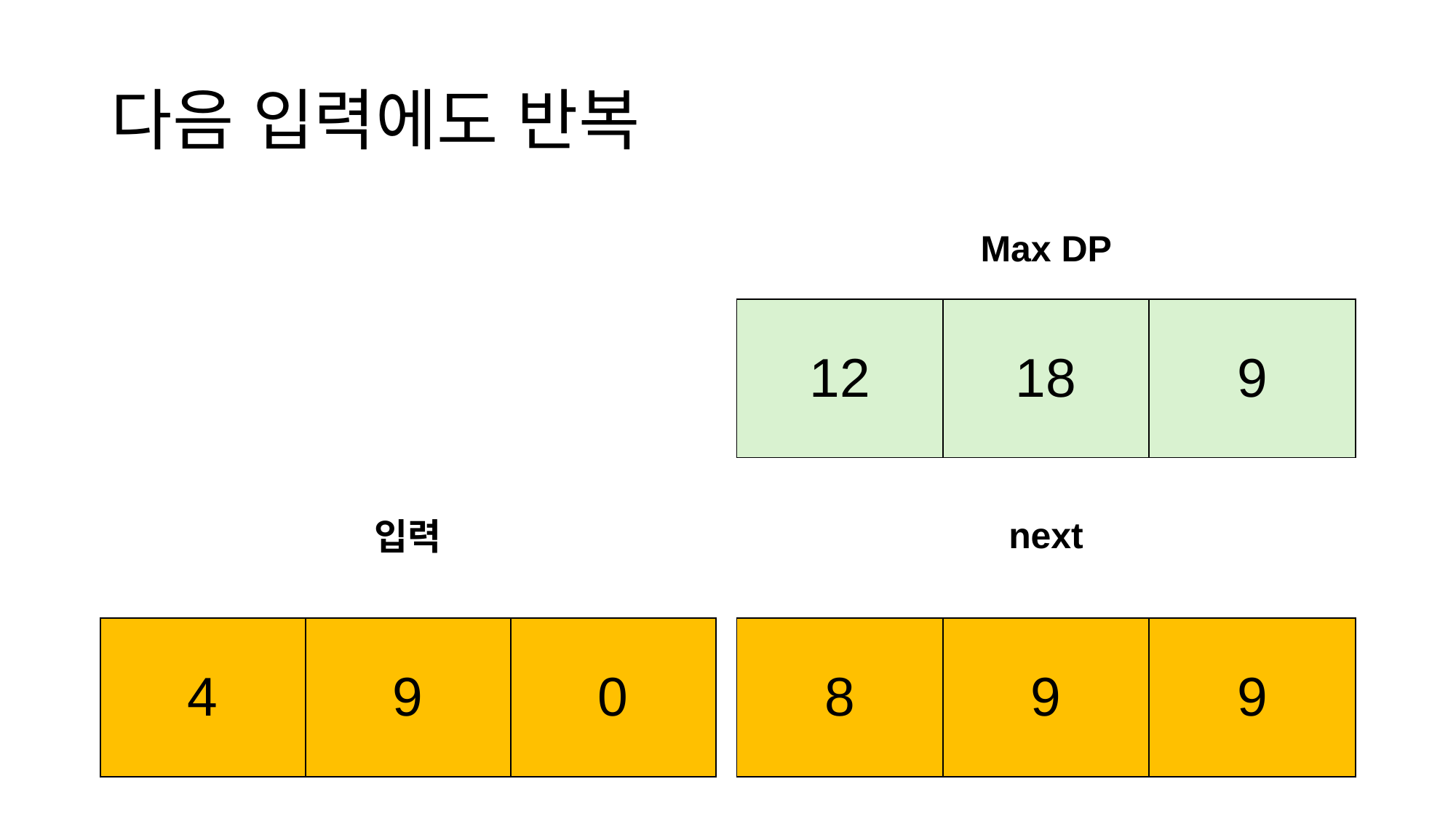

# 다음 입력에도 반복
Max DP
| 12 | 18 | 9 |
| --- | --- | --- |
입력
next
| 4 | 9 | 0 |
| --- | --- | --- |
| 8 | 9 | 9 |
| --- | --- | --- |